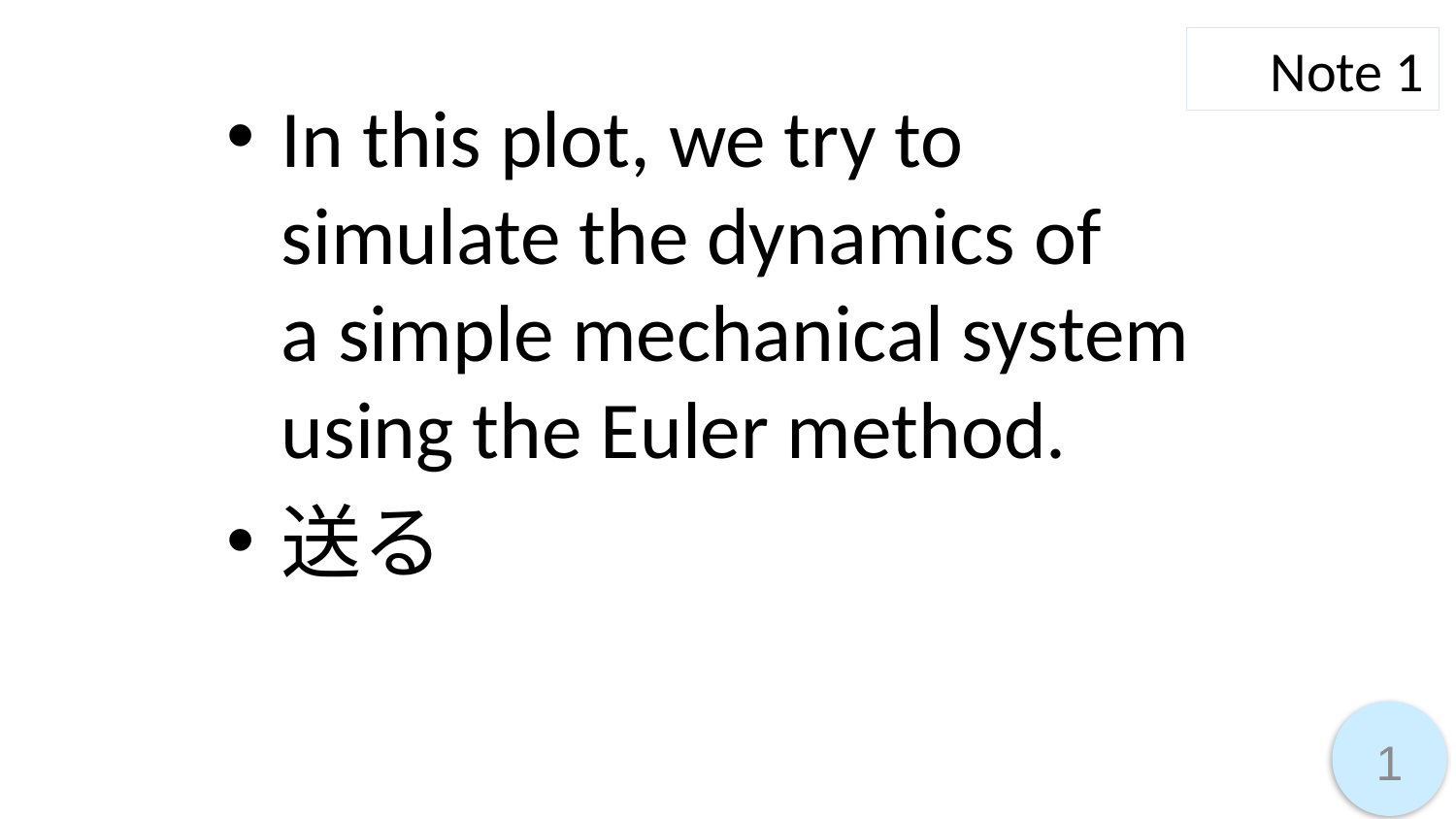

Note 1
In this plot, we try to simulate the dynamics of
a simple mechanical system using the Euler method.
送る
1